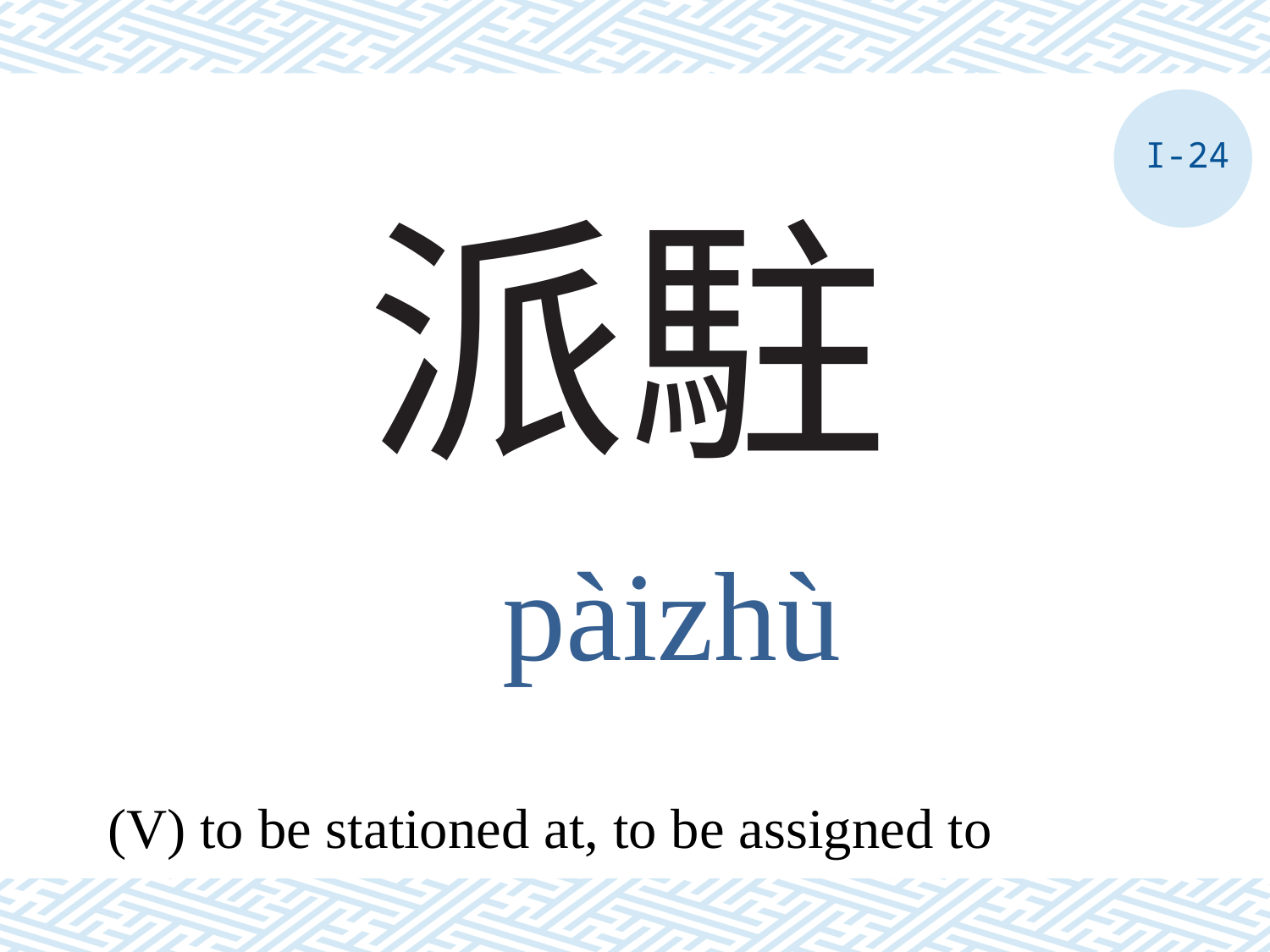

I-24

# 派駐
pàizhù
(V) to be stationed at, to be assigned to